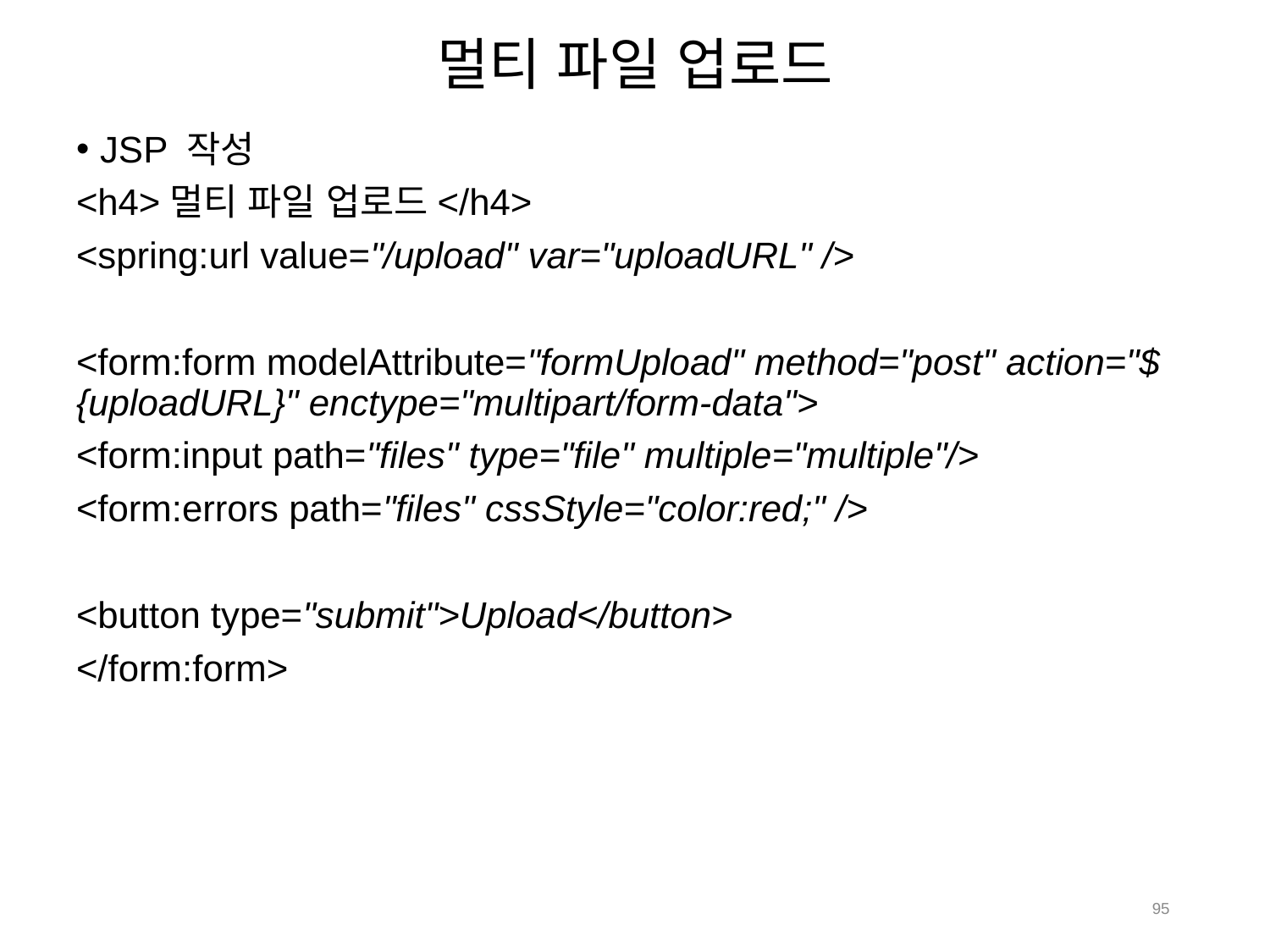

멀티 파일 업로드
JSP 작성
<h4>멀티 파일 업로드</h4>
<spring:url value="/upload" var="uploadURL" />

<form:form modelAttribute="formUpload" method="post" action="${uploadURL}" enctype="multipart/form-data">
<form:input path="files" type="file" multiple="multiple"/>
<form:errors path="files" cssStyle="color:red;" />

<button type="submit">Upload</button>
</form:form>
95